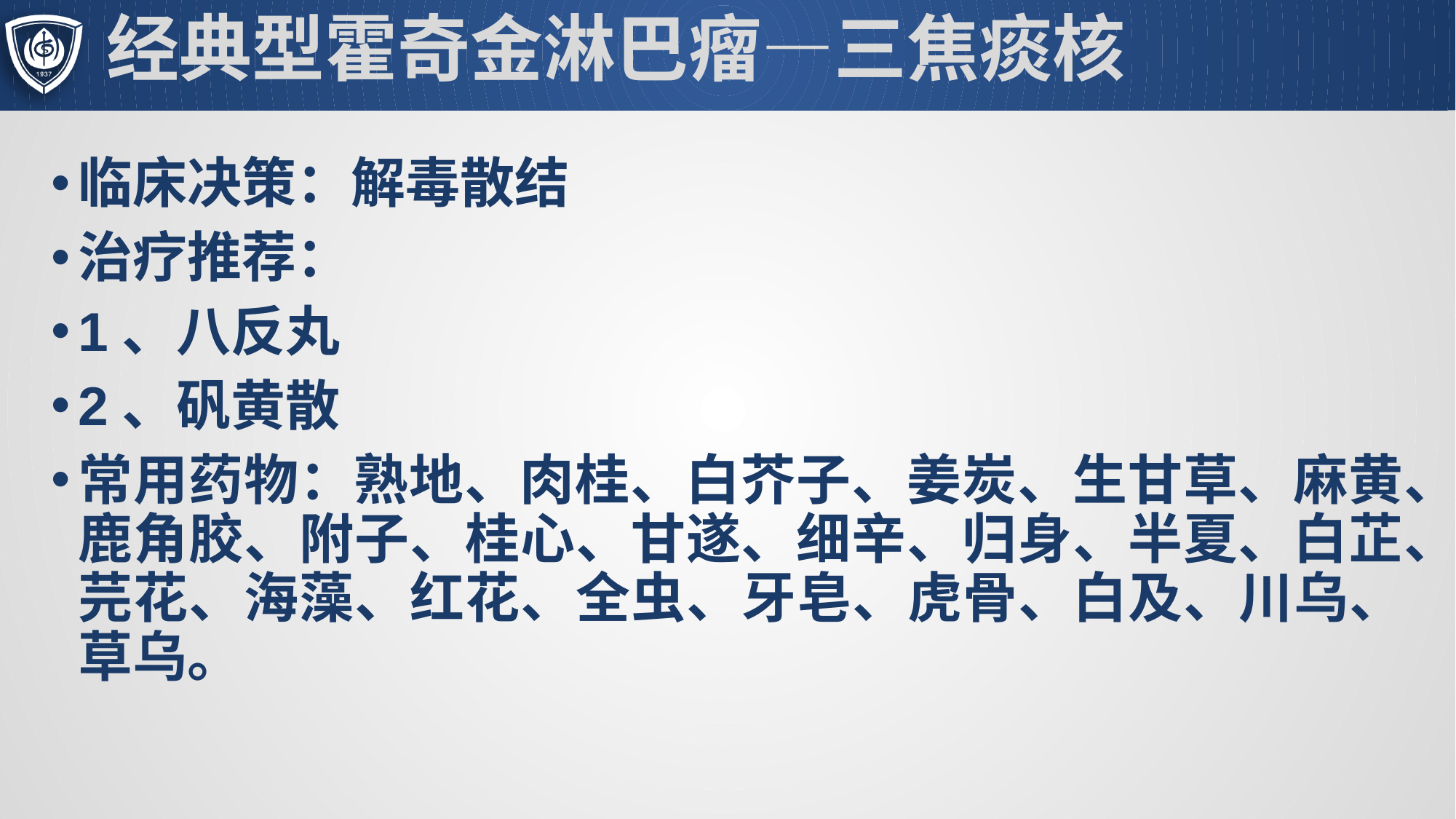

# 经典型霍奇金淋巴瘤—三焦痰核
临床决策：解毒散结
治疗推荐：
1、八反丸
2、矾黄散
常用药物：熟地、肉桂、白芥子、姜炭、生甘草、麻黄、鹿角胶、附子、桂心、甘遂、细辛、归身、半夏、白芷、芫花、海藻、红花、全虫、牙皂、虎骨、白及、川乌、草乌。